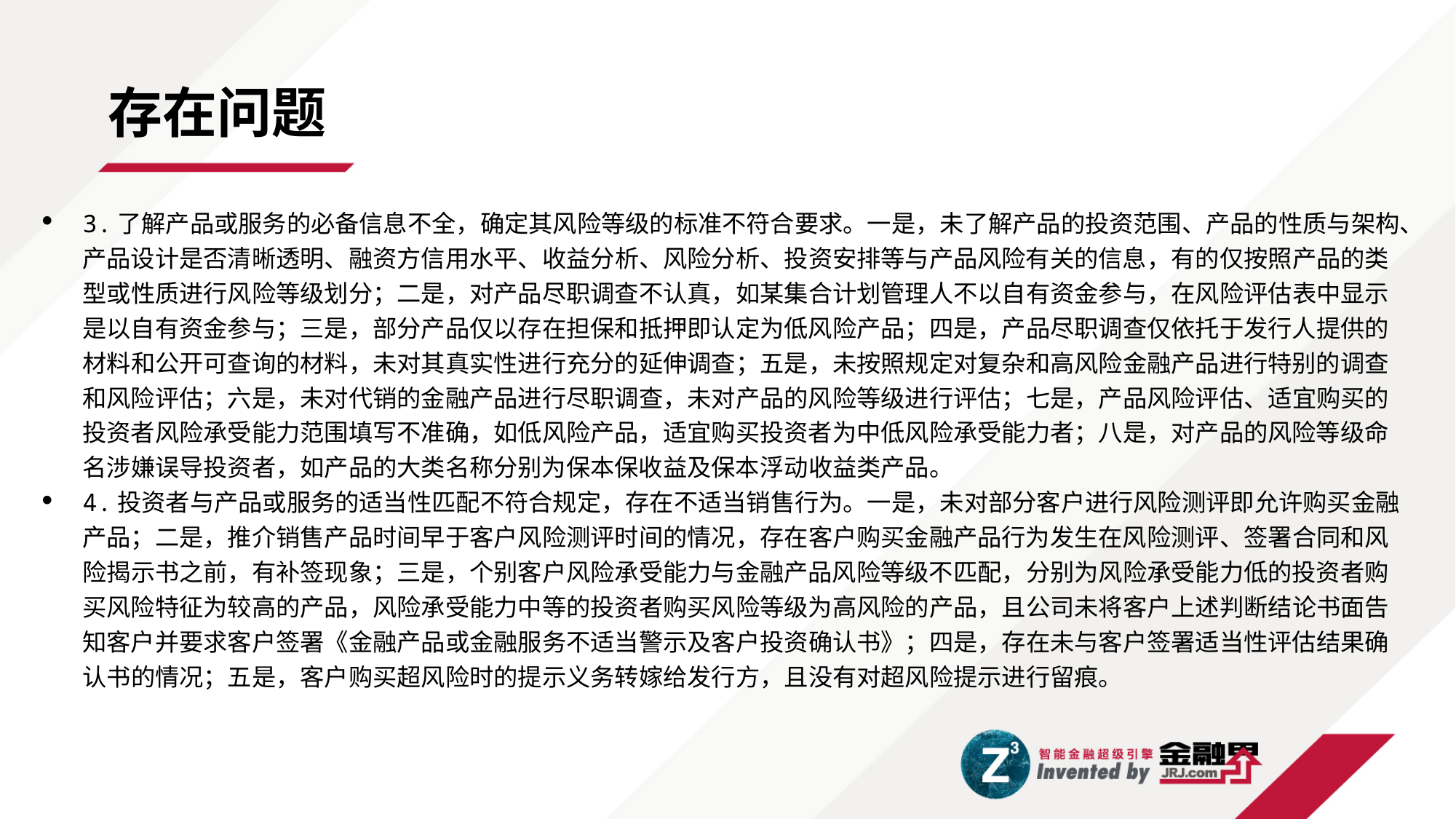

存在问题
3.了解产品或服务的必备信息不全，确定其风险等级的标准不符合要求。一是，未了解产品的投资范围、产品的性质与架构、产品设计是否清晰透明、融资方信用水平、收益分析、风险分析、投资安排等与产品风险有关的信息，有的仅按照产品的类型或性质进行风险等级划分；二是，对产品尽职调查不认真，如某集合计划管理人不以自有资金参与，在风险评估表中显示是以自有资金参与；三是，部分产品仅以存在担保和抵押即认定为低风险产品；四是，产品尽职调查仅依托于发行人提供的材料和公开可查询的材料，未对其真实性进行充分的延伸调查；五是，未按照规定对复杂和高风险金融产品进行特别的调查和风险评估；六是，未对代销的金融产品进行尽职调查，未对产品的风险等级进行评估；七是，产品风险评估、适宜购买的投资者风险承受能力范围填写不准确，如低风险产品，适宜购买投资者为中低风险承受能力者；八是，对产品的风险等级命名涉嫌误导投资者，如产品的大类名称分别为保本保收益及保本浮动收益类产品。
4.投资者与产品或服务的适当性匹配不符合规定，存在不适当销售行为。一是，未对部分客户进行风险测评即允许购买金融产品；二是，推介销售产品时间早于客户风险测评时间的情况，存在客户购买金融产品行为发生在风险测评、签署合同和风险揭示书之前，有补签现象；三是，个别客户风险承受能力与金融产品风险等级不匹配，分别为风险承受能力低的投资者购买风险特征为较高的产品，风险承受能力中等的投资者购买风险等级为高风险的产品，且公司未将客户上述判断结论书面告知客户并要求客户签署《金融产品或金融服务不适当警示及客户投资确认书》；四是，存在未与客户签署适当性评估结果确认书的情况；五是，客户购买超风险时的提示义务转嫁给发行方，且没有对超风险提示进行留痕。